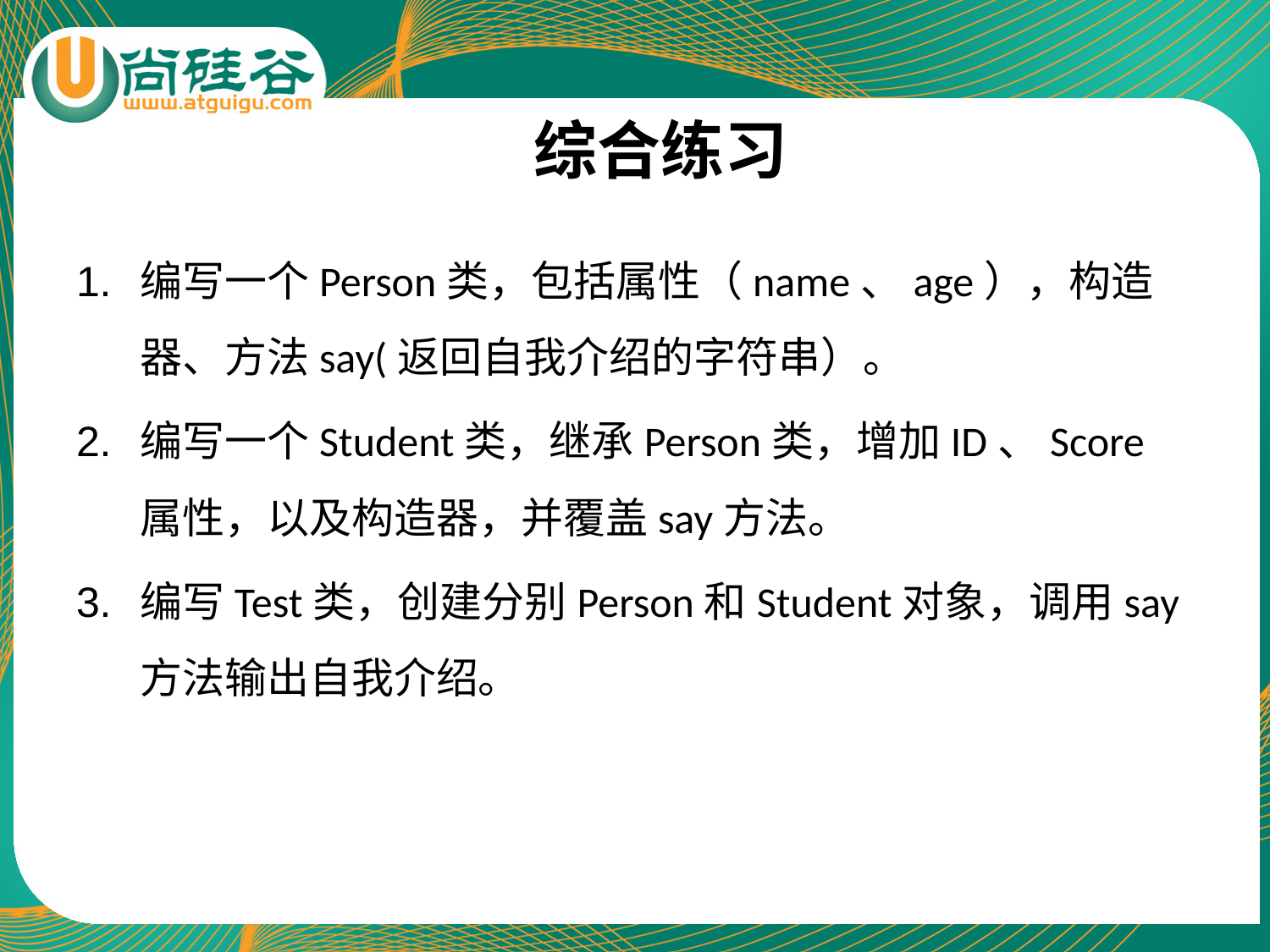

# 综合练习
编写一个Person类，包括属性（name、age），构造器、方法say(返回自我介绍的字符串）。
编写一个Student类，继承Person类，增加ID、Score属性，以及构造器，并覆盖say方法。
编写Test类，创建分别Person和Student对象，调用say方法输出自我介绍。